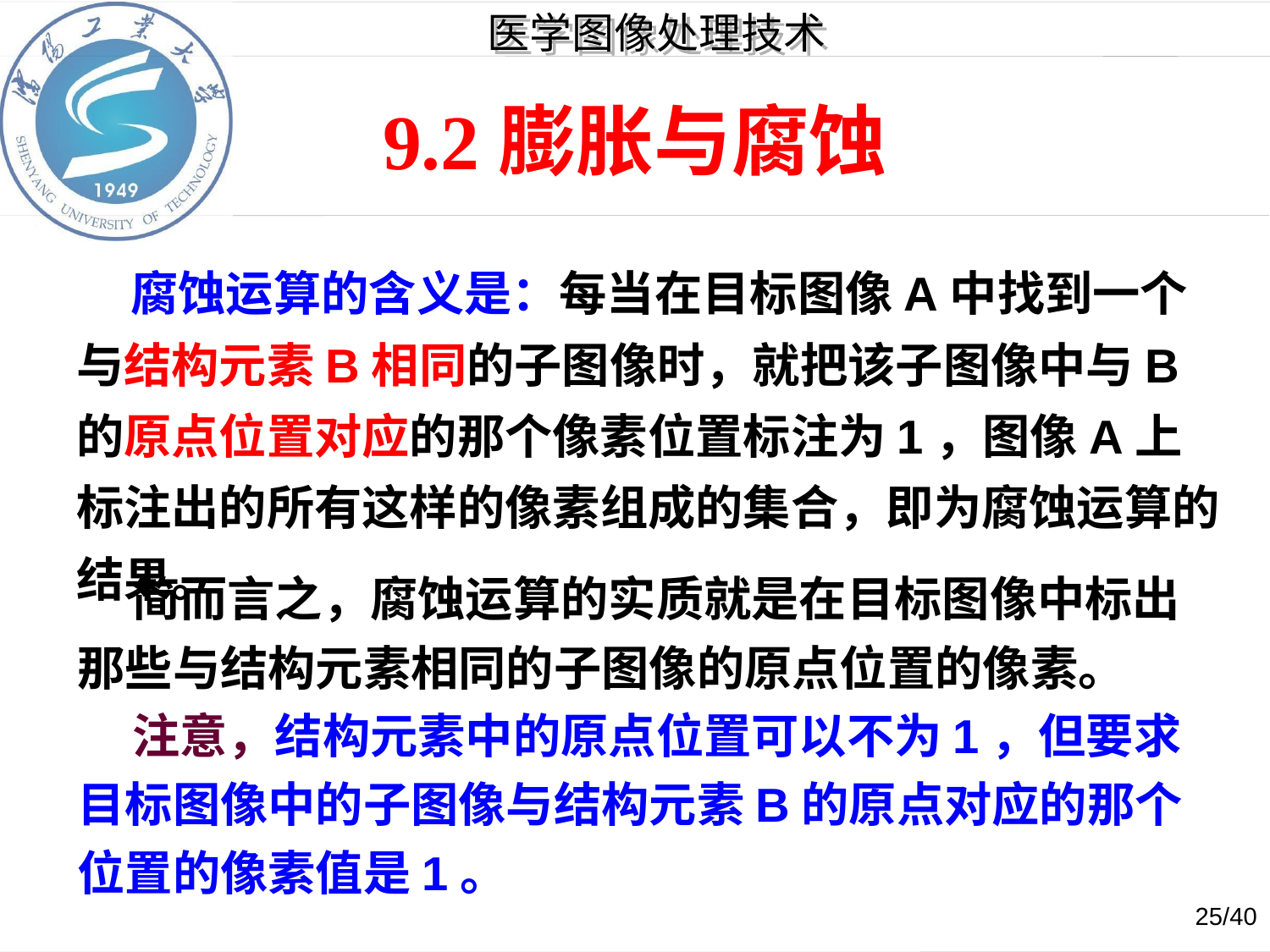

9.2膨胀与腐蚀
    腐蚀运算的含义是：每当在目标图像A中找到一个与结构元素B相同的子图像时，就把该子图像中与B的原点位置对应的那个像素位置标注为1，图像A上标注出的所有这样的像素组成的集合，即为腐蚀运算的结果。
    简而言之，腐蚀运算的实质就是在目标图像中标出那些与结构元素相同的子图像的原点位置的像素。
    注意，结构元素中的原点位置可以不为1，但要求目标图像中的子图像与结构元素B的原点对应的那个位置的像素值是1。